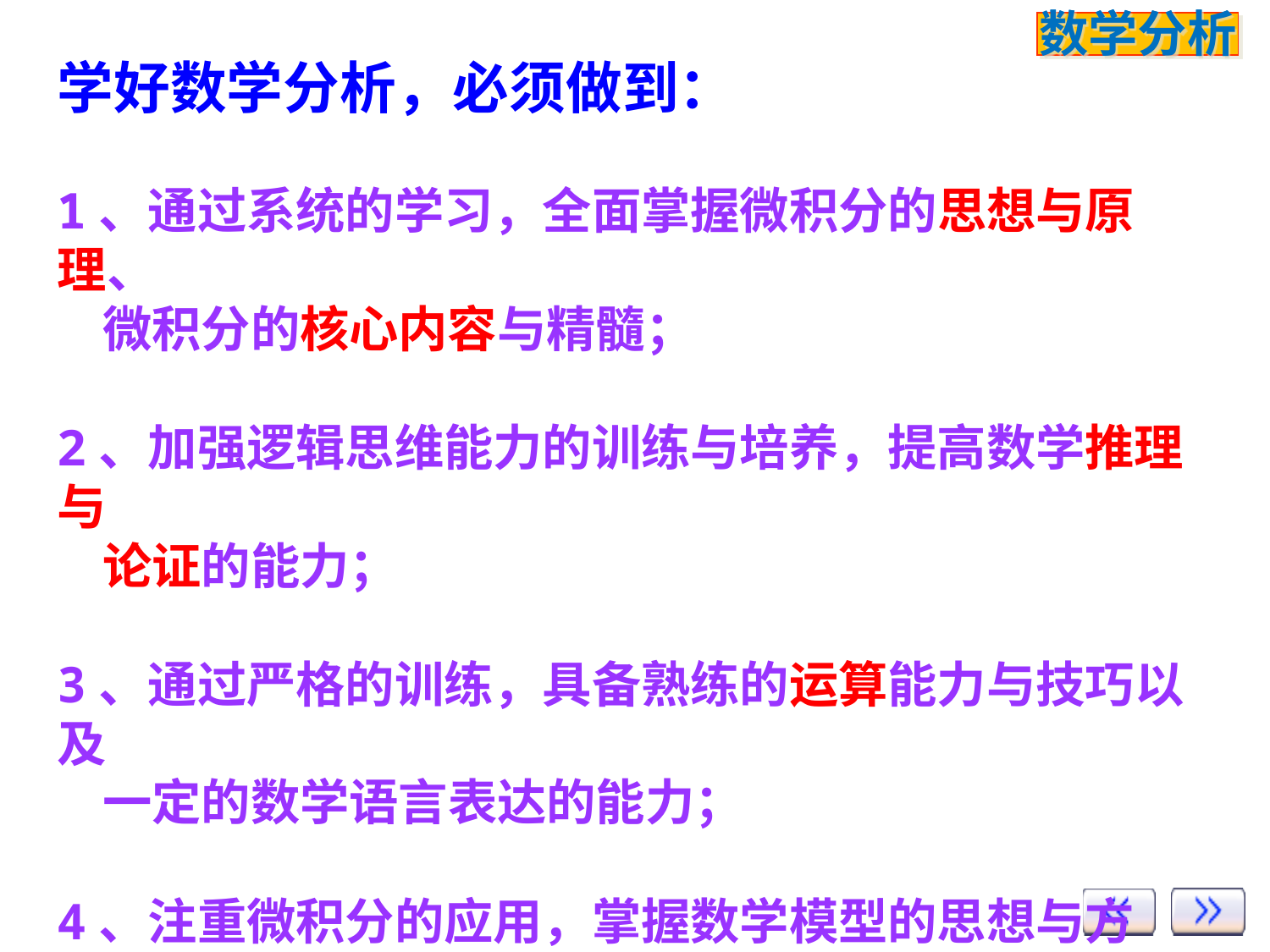

学好数学分析，必须做到：

1、通过系统的学习，全面掌握微积分的思想与原理、
   微积分的核心内容与精髓；

2、加强逻辑思维能力的训练与培养，提高数学推理与
   论证的能力；

3、通过严格的训练，具备熟练的运算能力与技巧以及
   一定的数学语言表达的能力；

4、注重微积分的应用，掌握数学模型的思想与方法，
   提高应用微积分这一有力的数学工具分析问题、解
   决问题的能力。